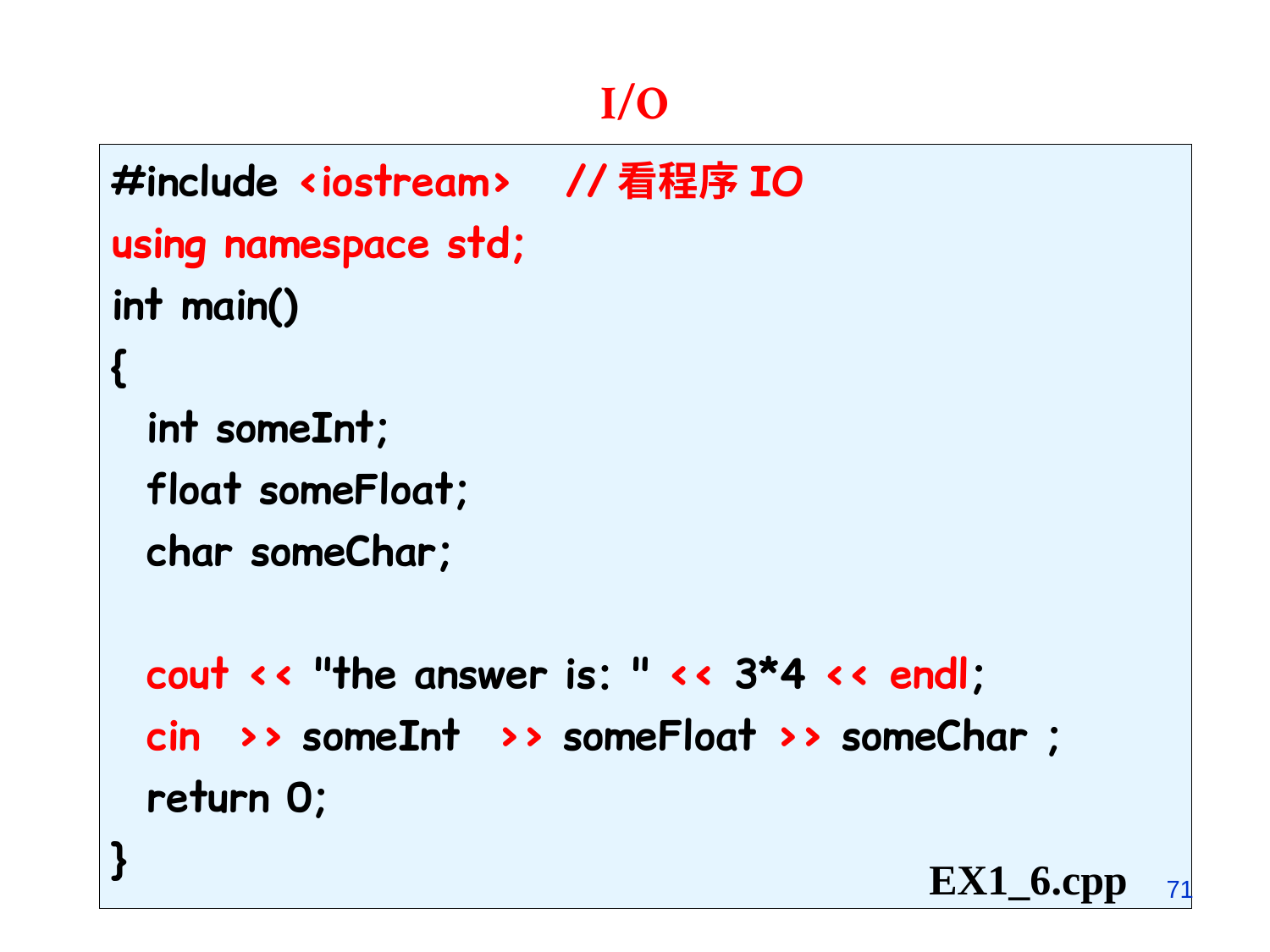

I/O
#include <iostream>   //看程序IO
using namespace std;
int main()
{
  int someInt;
  float someFloat;
  char someChar;

  cout << "the answer is: " << 3*4 << endl;
  cin  >> someInt  >> someFloat >> someChar ;
  return 0;
}
EX1_6.cpp
71